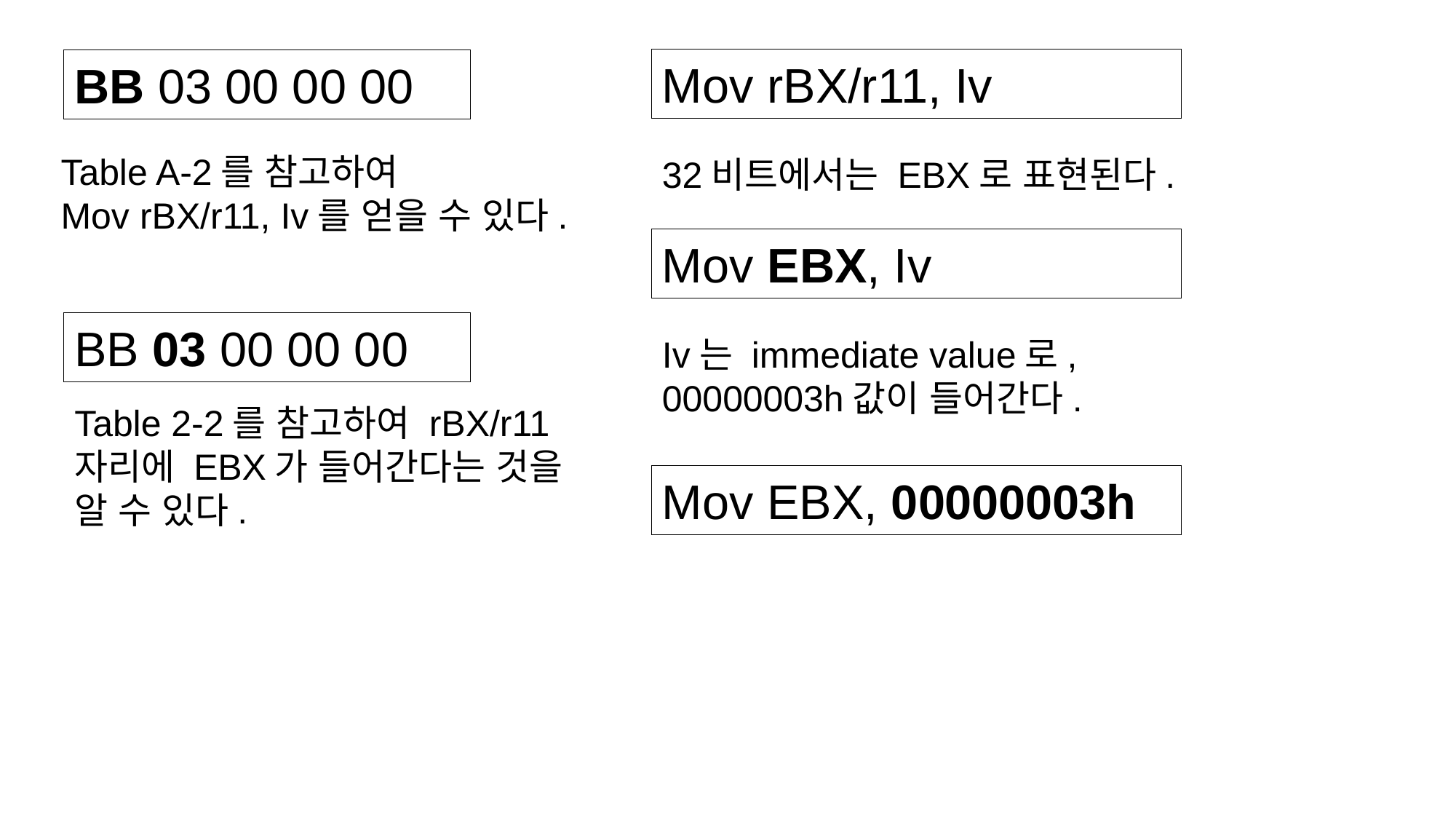

Mov rBX/r11, Iv
BB 03 00 00 00
Table A-2를 참고하여
Mov rBX/r11, Iv를 얻을 수 있다.
32비트에서는 EBX로 표현된다.
Mov EBX, Iv
BB 03 00 00 00
Iv는 immediate value로, 00000003h값이 들어간다.
Table 2-2를 참고하여 rBX/r11자리에 EBX가 들어간다는 것을 알 수 있다.
Mov EBX, 00000003h